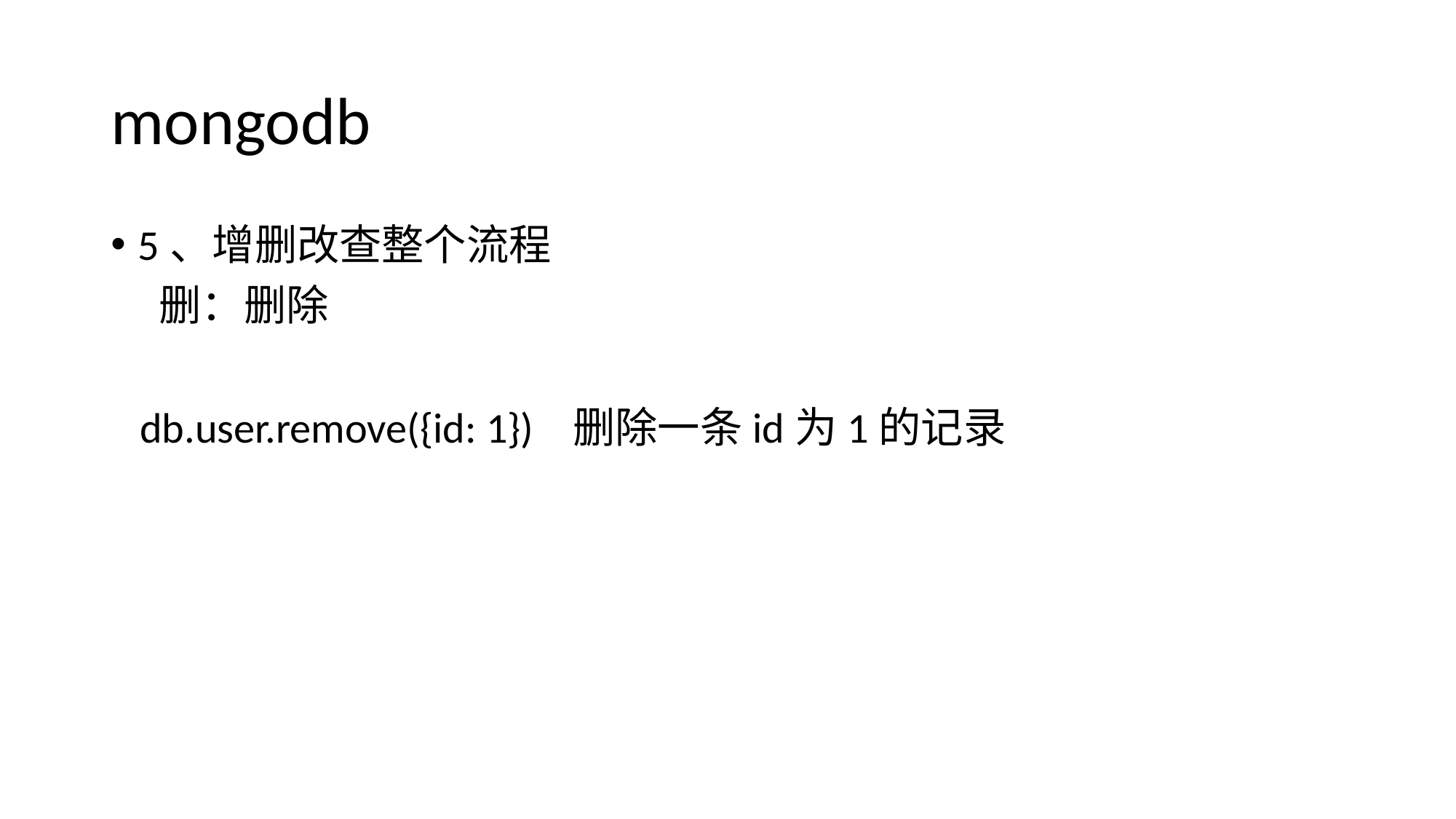

# mongodb
5、增删改查整个流程
    删：删除

   db.user.remove({id: 1})   删除一条id为1的记录